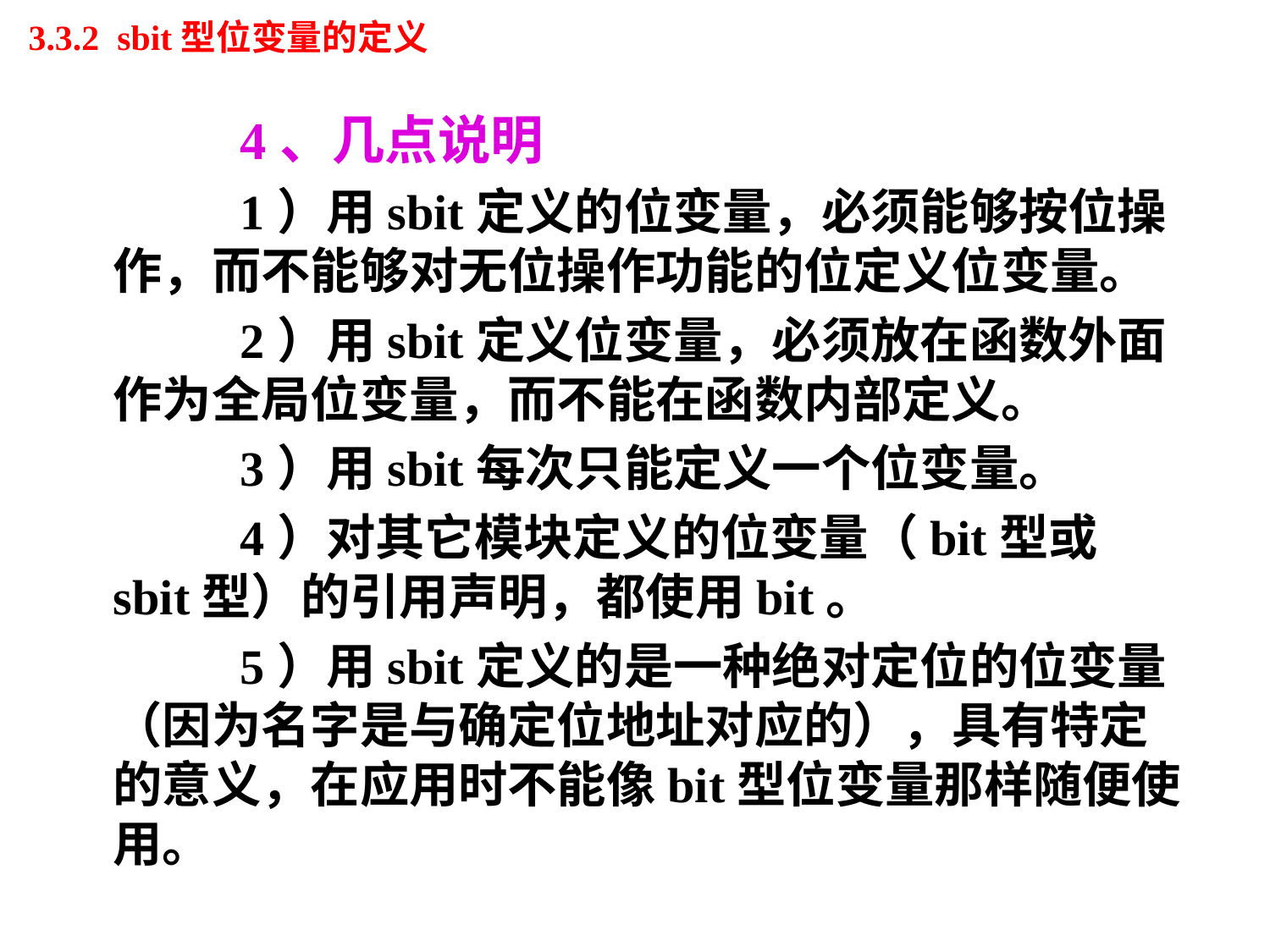

# 3.3.2  sbit型位变量的定义
		4、几点说明
		1）用sbit定义的位变量，必须能够按位操作，而不能够对无位操作功能的位定义位变量。
		2）用sbit定义位变量，必须放在函数外面作为全局位变量，而不能在函数内部定义。
		3）用sbit每次只能定义一个位变量。
		4）对其它模块定义的位变量（bit型或 sbit型）的引用声明，都使用bit。
		5）用sbit定义的是一种绝对定位的位变量（因为名字是与确定位地址对应的），具有特定的意义，在应用时不能像bit型位变量那样随便使用。